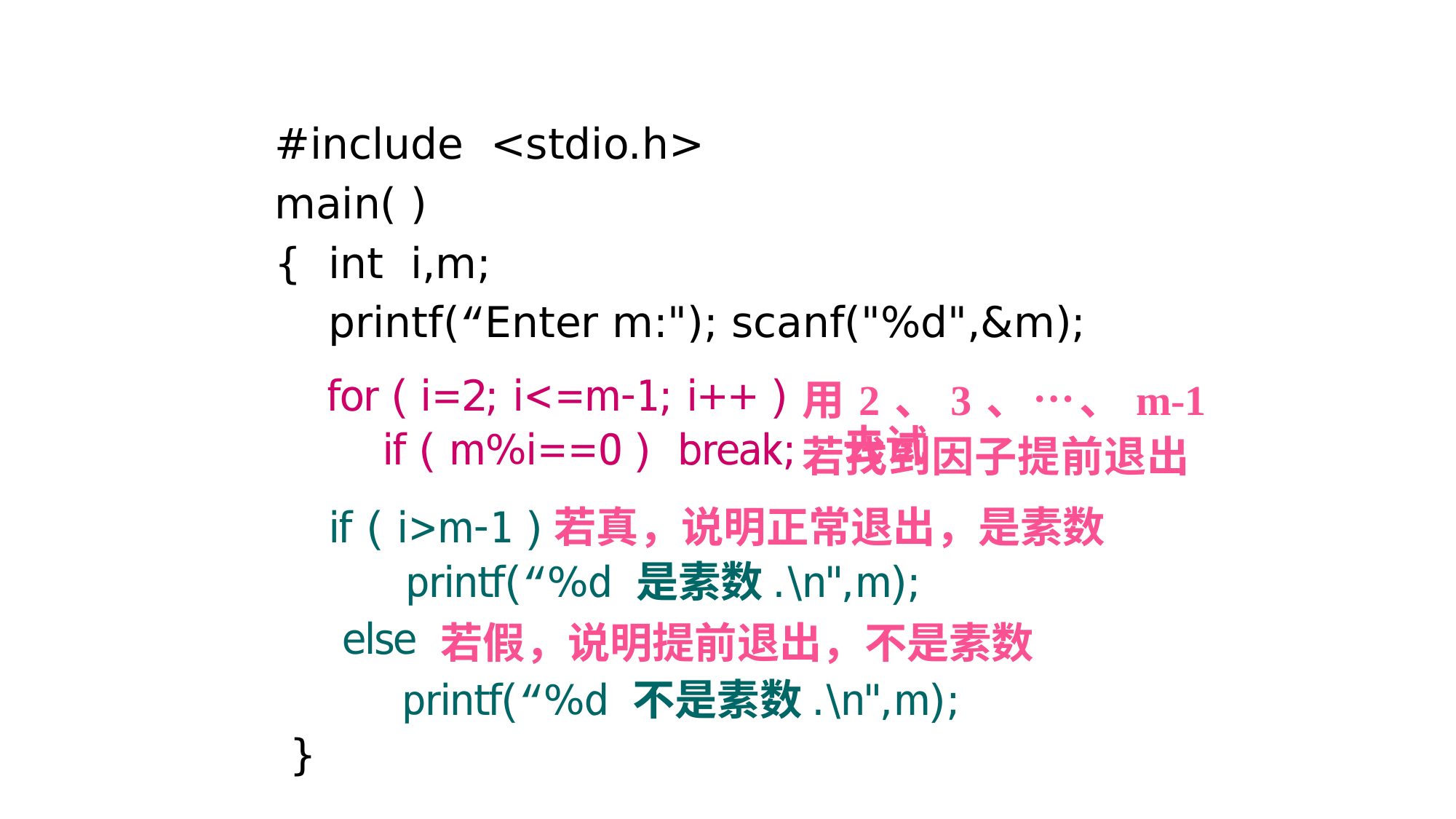

#include  <stdio.h>
main( )
{  int  i,m;
    printf(“Enter m:"); scanf("%d",&m);
    for ( i=2; i<=m-1; i++ )
        if ( m%i==0 )  break;
用2、3、…、m-1去试
若找到因子提前退出
   if ( i>m-1 )
若真，说明正常退出，是素数
 printf(“%d 是素数.\n",m);
   else
若假，说明提前退出，不是素数
   printf(“%d 不是素数.\n",m);
}